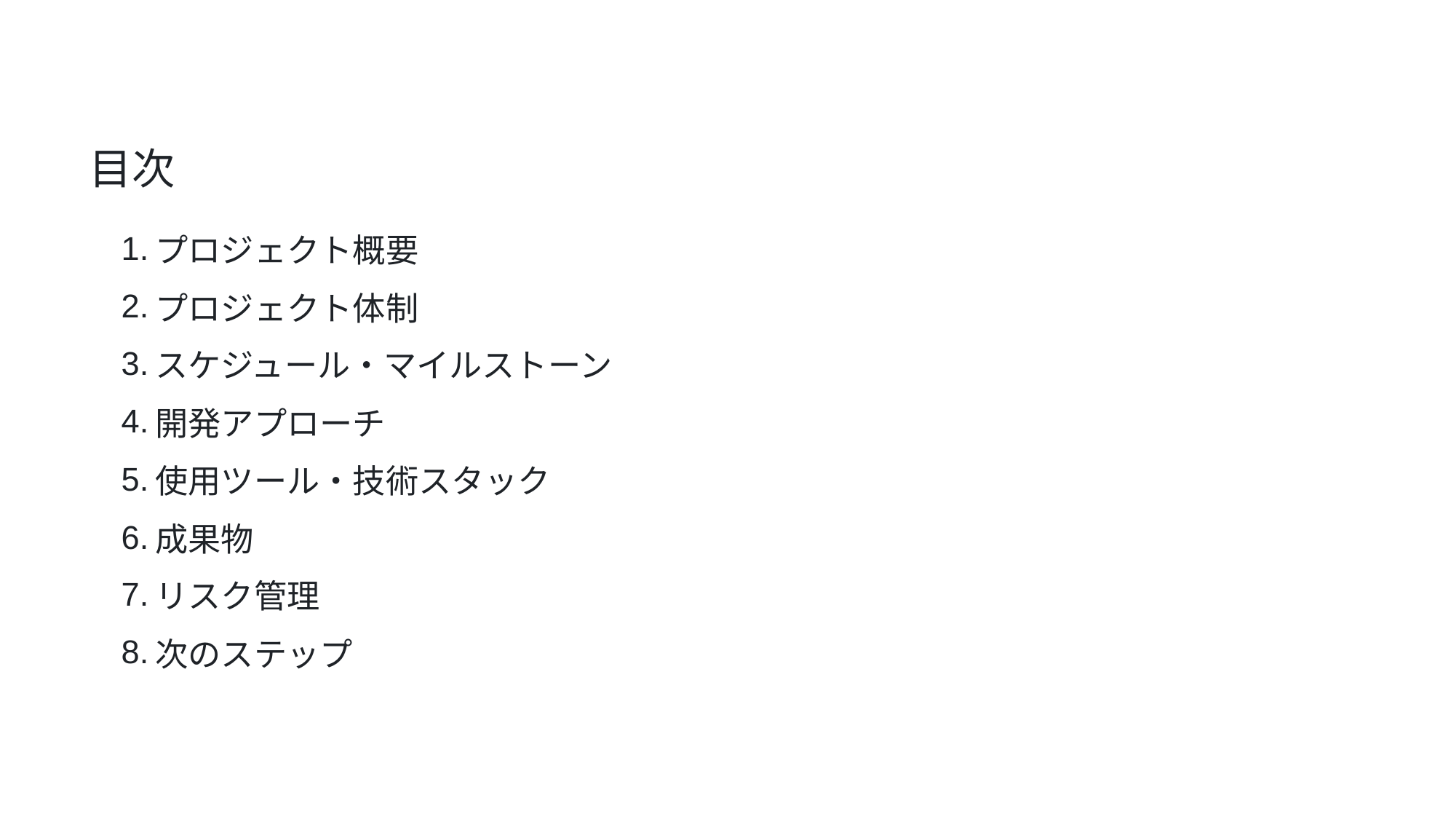

⽬次
1.
プロジェクト概要
2.
プロジェクト体制
3.
スケジュール‧マイルストーン
4.
開発アプローチ
5.
使⽤ツール‧技術スタック
6.
成果物
7.
リスク管理
8.
次のステップ